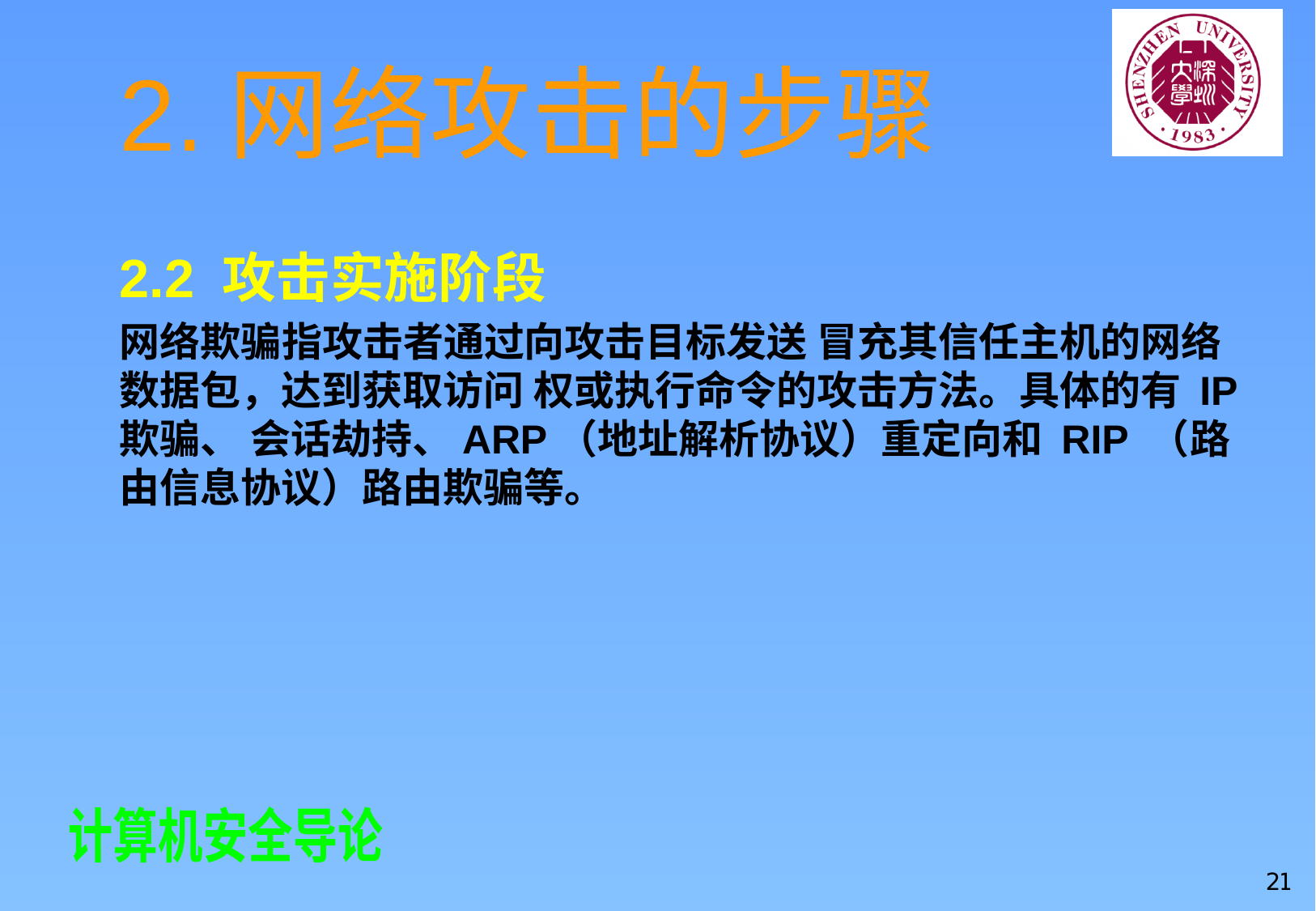

# 2.网络攻击的步骤
2.2 攻击实施阶段
网络欺骗指攻击者通过向攻击目标发送 冒充其信任主机的网络数据包，达到获取访问 权或执行命令的攻击方法。具体的有 IP 欺骗、 会话劫持、ARP（地址解析协议）重定向和 RIP （路由信息协议）路由欺骗等。
21